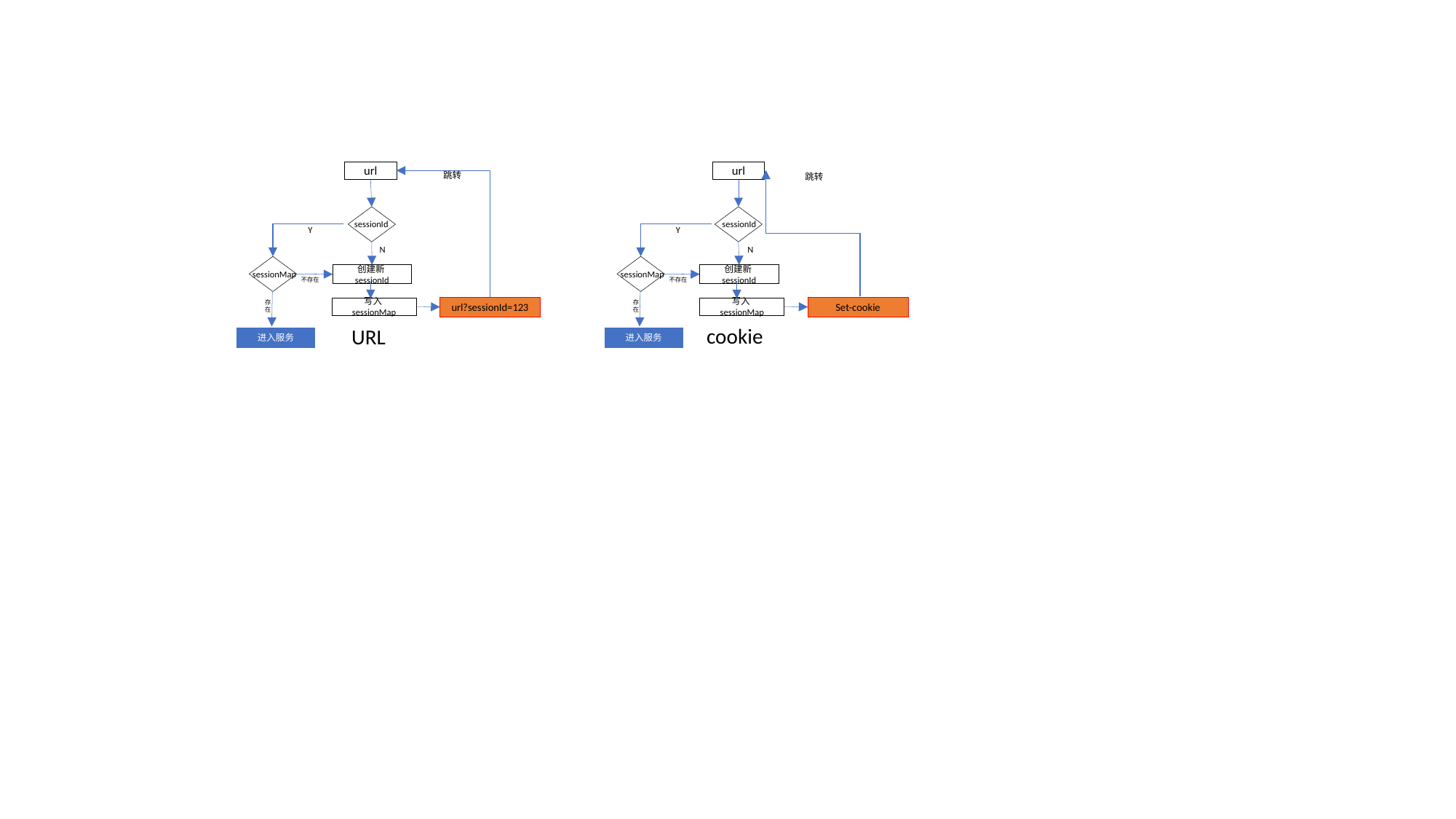

url
url
跳转
跳转

sessionId
sessionId
Y
Y
N
N

sessionMap
sessionMap
创建新sessionId
创建新sessionId
不存在
不存在
存在
存在
url?sessionId=123
Set-cookie
写入sessionMap
写入sessionMap
cookie
URL
进入服务
进入服务